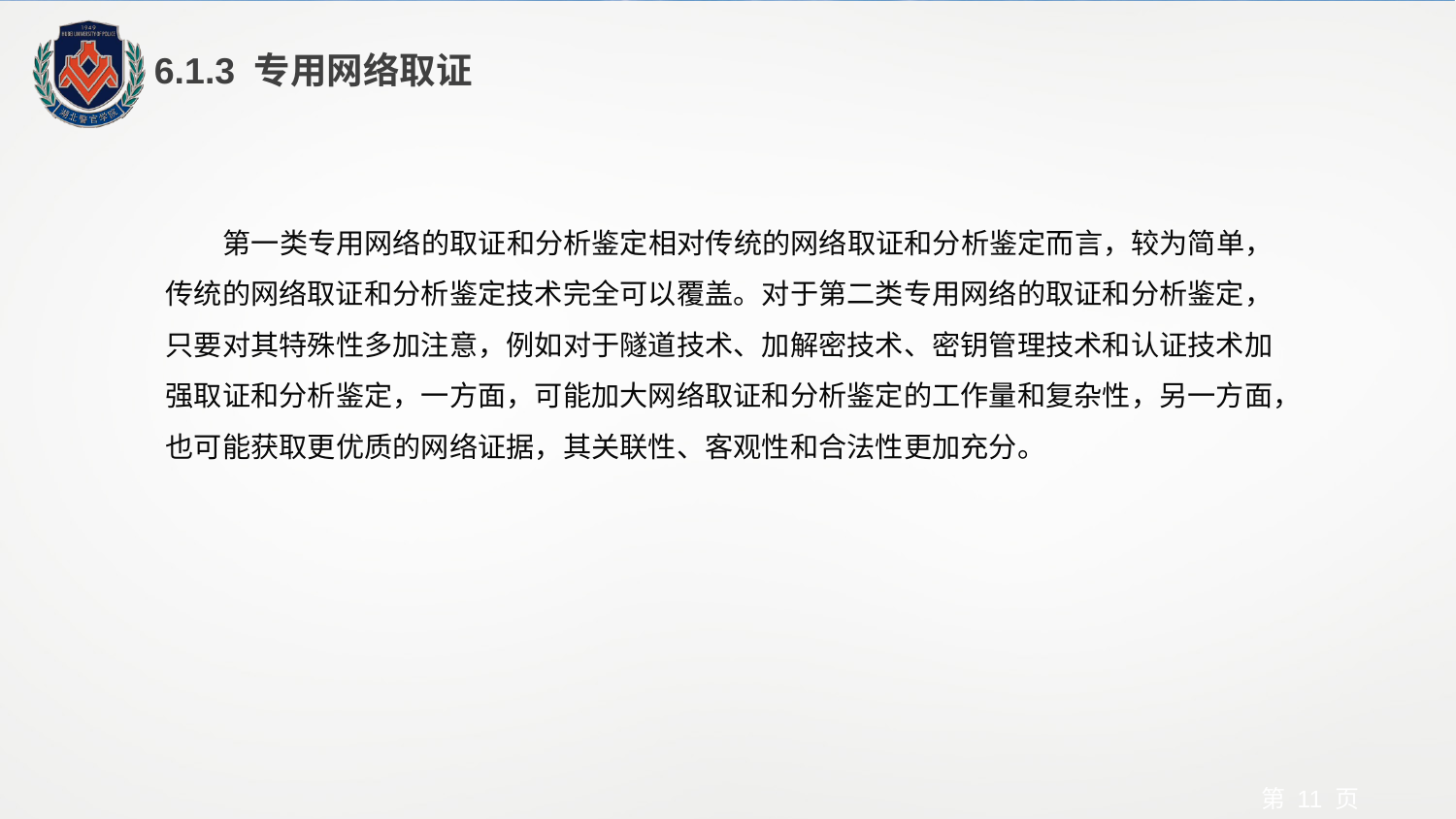

6.1.3 专用网络取证
        第一类专用网络的取证和分析鉴定相对传统的网络取证和分析鉴定而言，较为简单，传统的网络取证和分析鉴定技术完全可以覆盖。对于第二类专用网络的取证和分析鉴定，只要对其特殊性多加注意，例如对于隧道技术、加解密技术、密钥管理技术和认证技术加强取证和分析鉴定，一方面，可能加大网络取证和分析鉴定的工作量和复杂性，另一方面，也可能获取更优质的网络证据，其关联性、客观性和合法性更加充分。